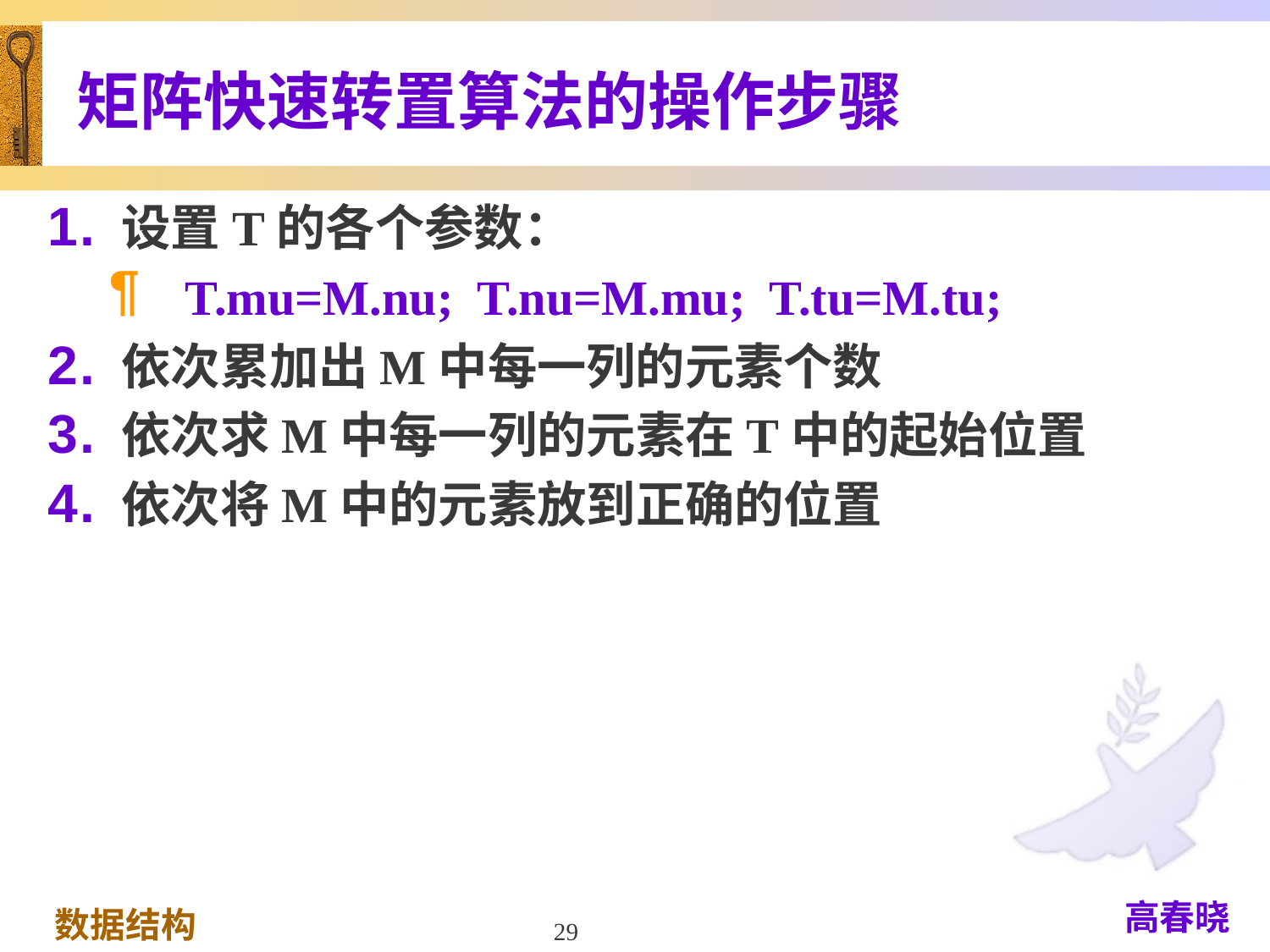

# 矩阵快速转置算法的操作步骤
设置T的各个参数：
T.mu=M.nu;  T.nu=M.mu;  T.tu=M.tu;
依次累加出M中每一列的元素个数
依次求M中每一列的元素在T中的起始位置
依次将M中的元素放到正确的位置
29